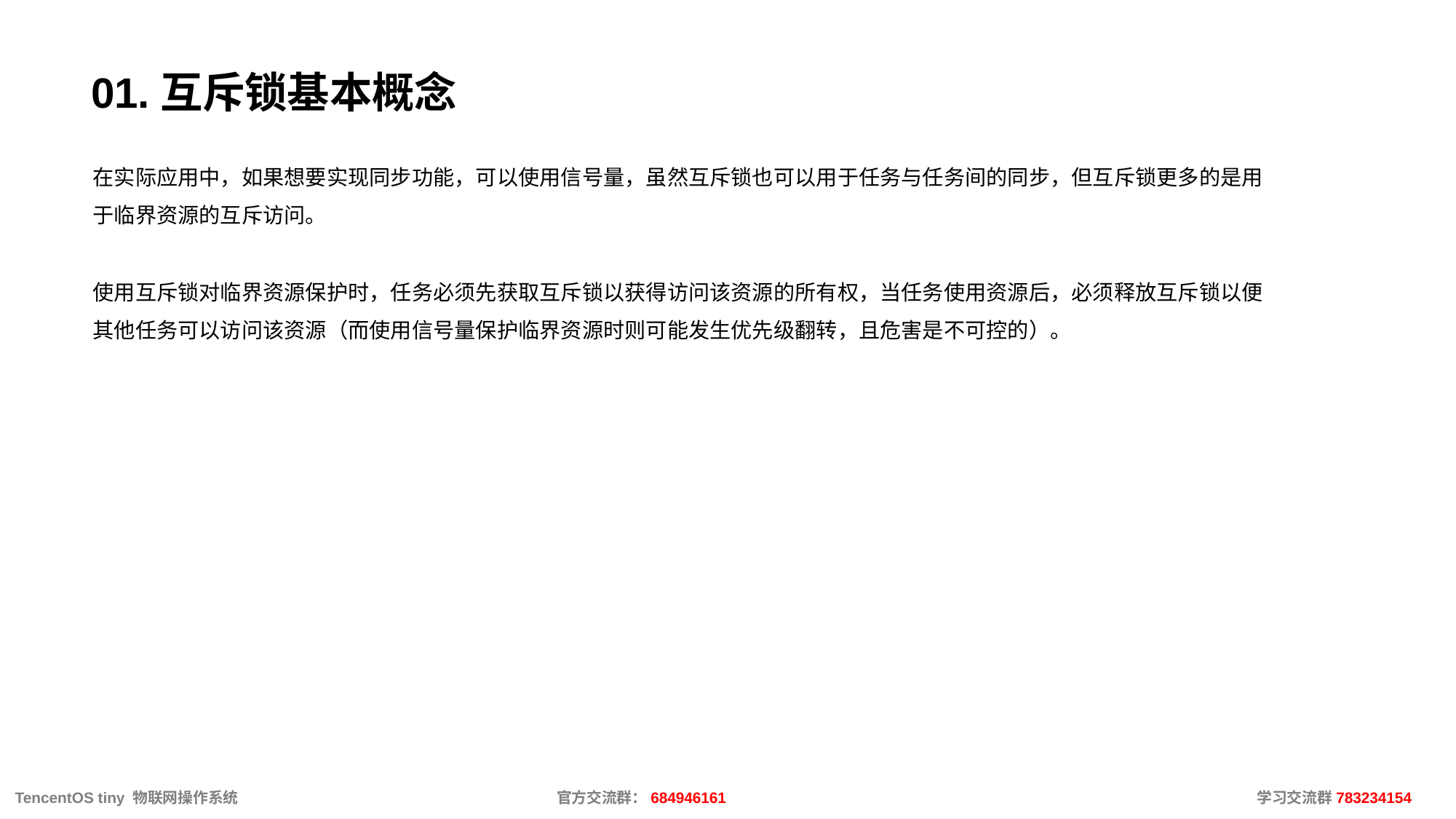

# 01.互斥锁基本概念
在实际应用中，如果想要实现同步功能，可以使用信号量，虽然互斥锁也可以用于任务与任务间的同步，但互斥锁更多的是用于临界资源的互斥访问。

使用互斥锁对临界资源保护时，任务必须先获取互斥锁以获得访问该资源的所有权，当任务使用资源后，必须释放互斥锁以便其他任务可以访问该资源（而使用信号量保护临界资源时则可能发生优先级翻转，且危害是不可控的）。

 TencentOS tiny 物联网操作系统			官方交流群：684946161					          学习交流群：783234154